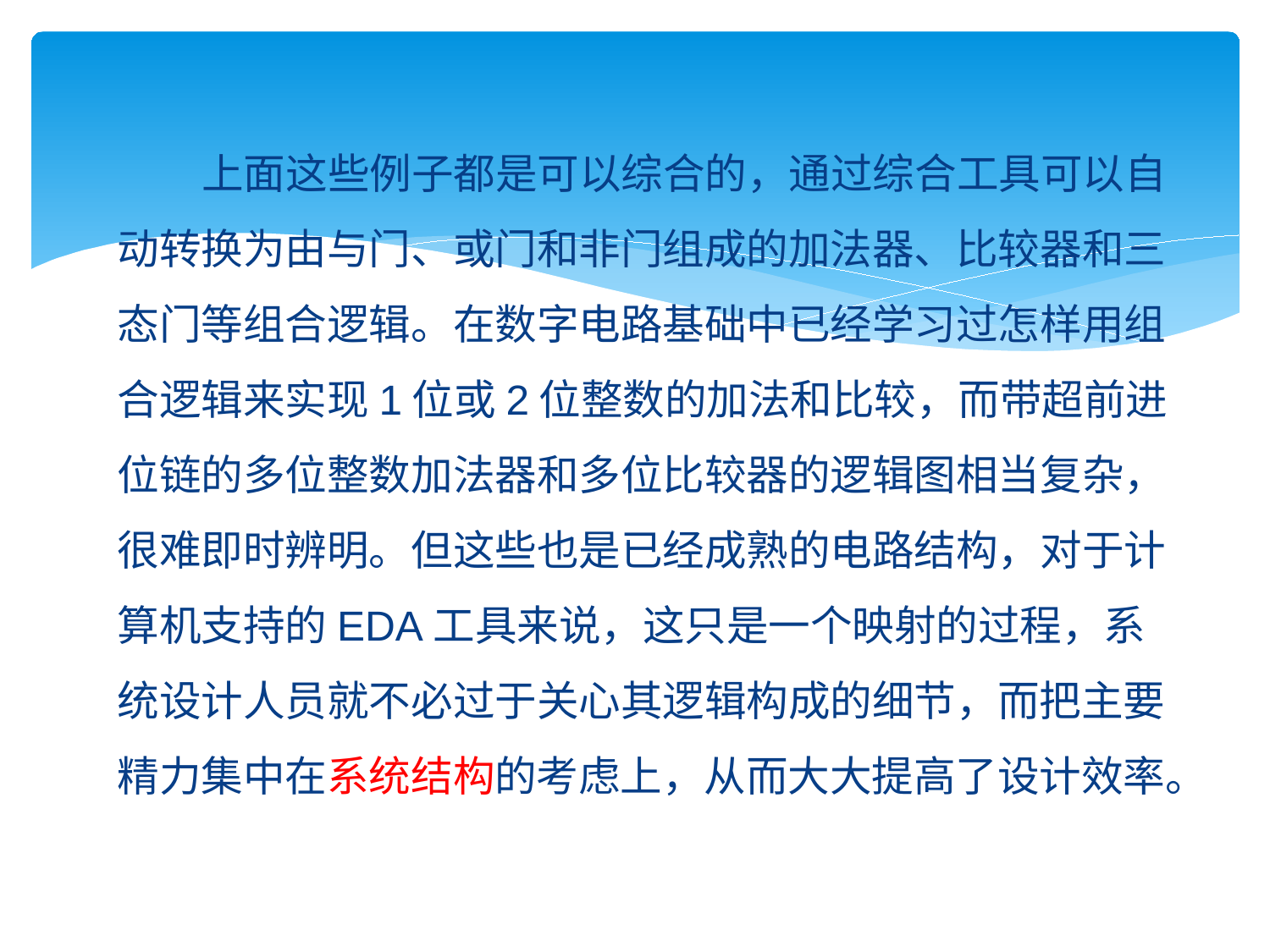

上面这些例子都是可以综合的，通过综合工具可以自动转换为由与门、或门和非门组成的加法器、比较器和三态门等组合逻辑。在数字电路基础中已经学习过怎样用组合逻辑来实现1位或2位整数的加法和比较，而带超前进位链的多位整数加法器和多位比较器的逻辑图相当复杂，很难即时辨明。但这些也是已经成熟的电路结构，对于计算机支持的EDA工具来说，这只是一个映射的过程，系统设计人员就不必过于关心其逻辑构成的细节，而把主要精力集中在系统结构的考虑上，从而大大提高了设计效率。